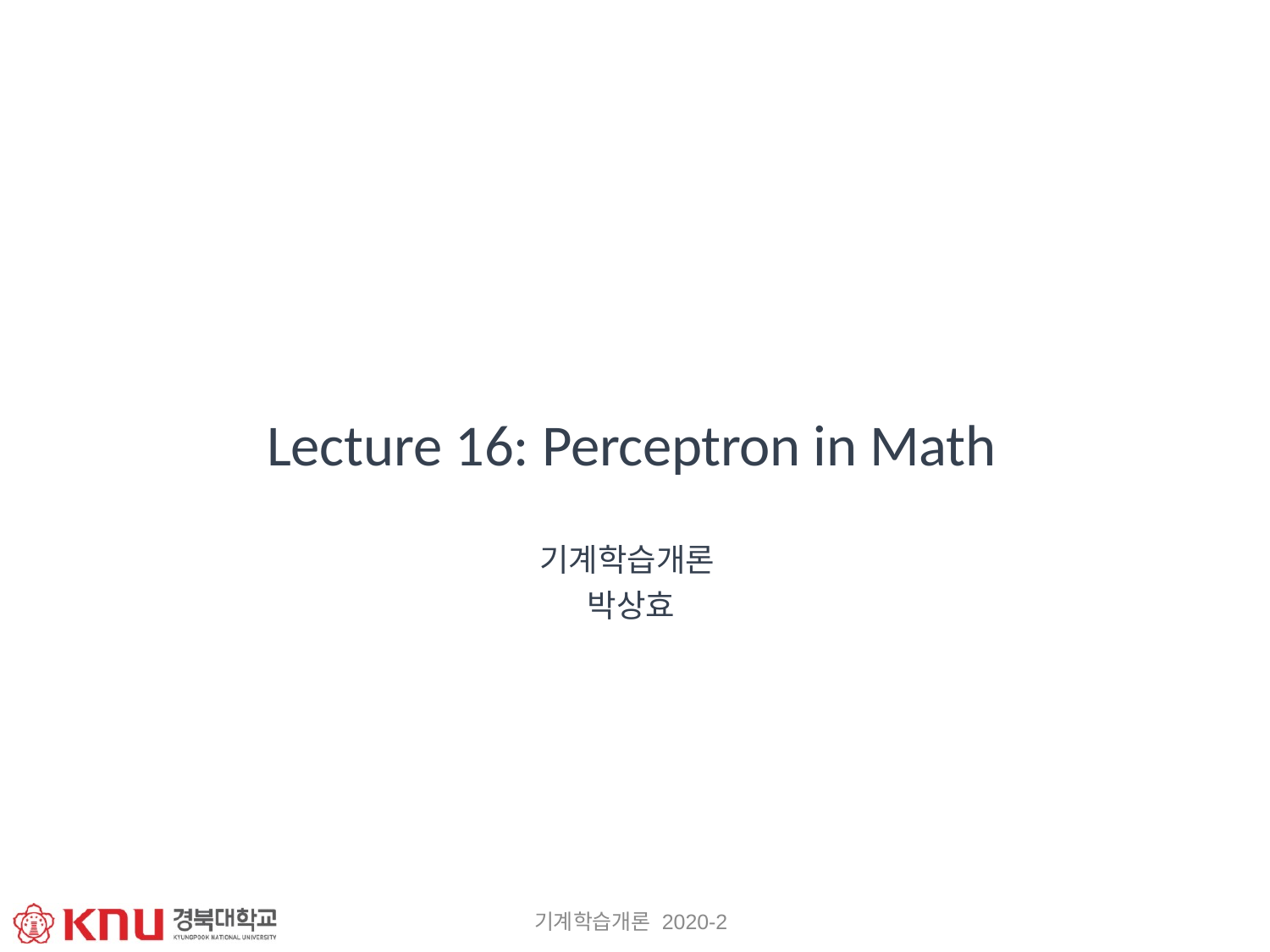

# Lecture 16: Perceptron in Math
기계학습개론  박상효

기계학습개론 2020-2